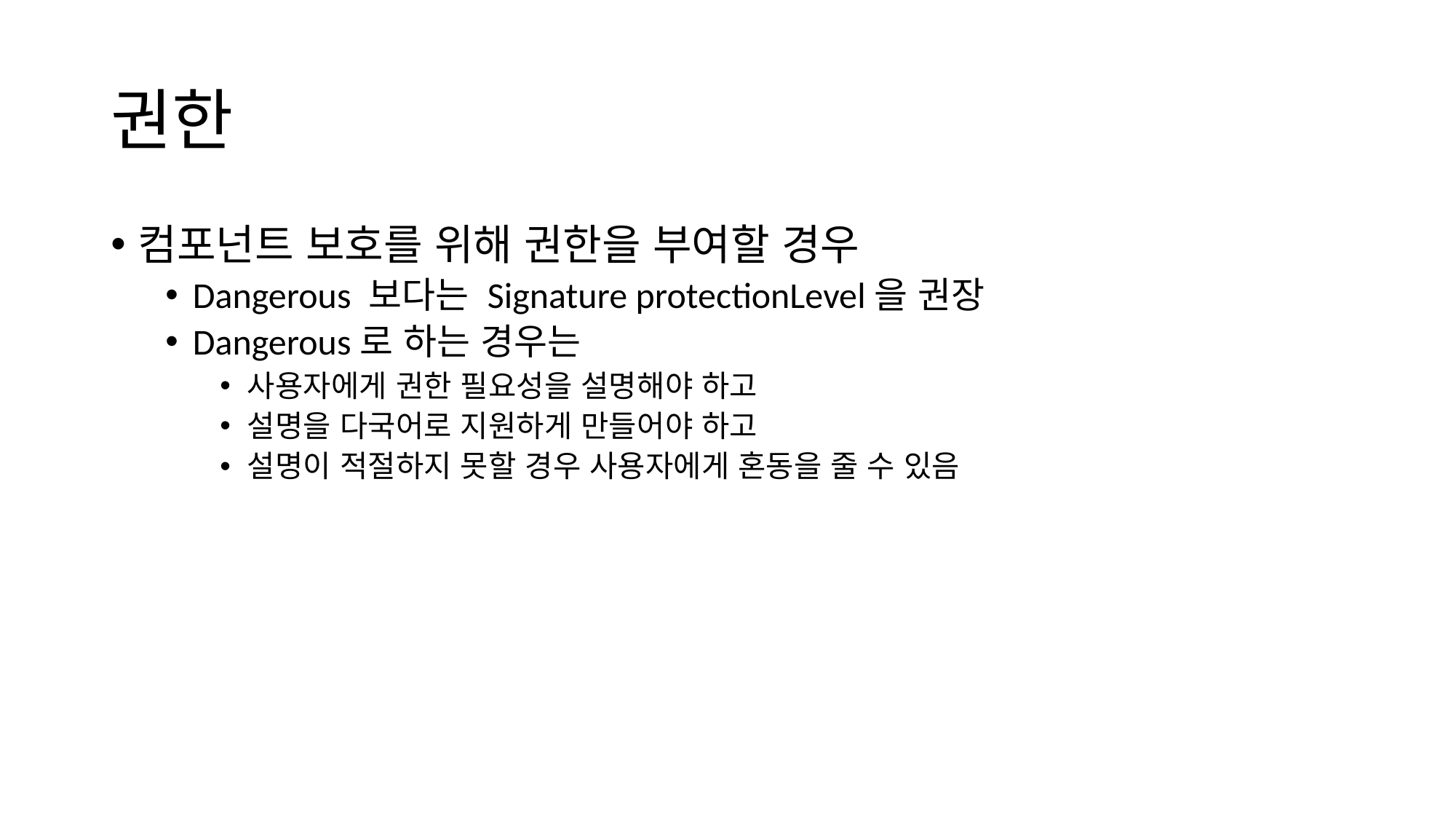

# 권한
컴포넌트 보호를 위해 권한을 부여할 경우
Dangerous 보다는 Signature protectionLevel을 권장
Dangerous로 하는 경우는
사용자에게 권한 필요성을 설명해야 하고
설명을 다국어로 지원하게 만들어야 하고
설명이 적절하지 못할 경우 사용자에게 혼동을 줄 수 있음